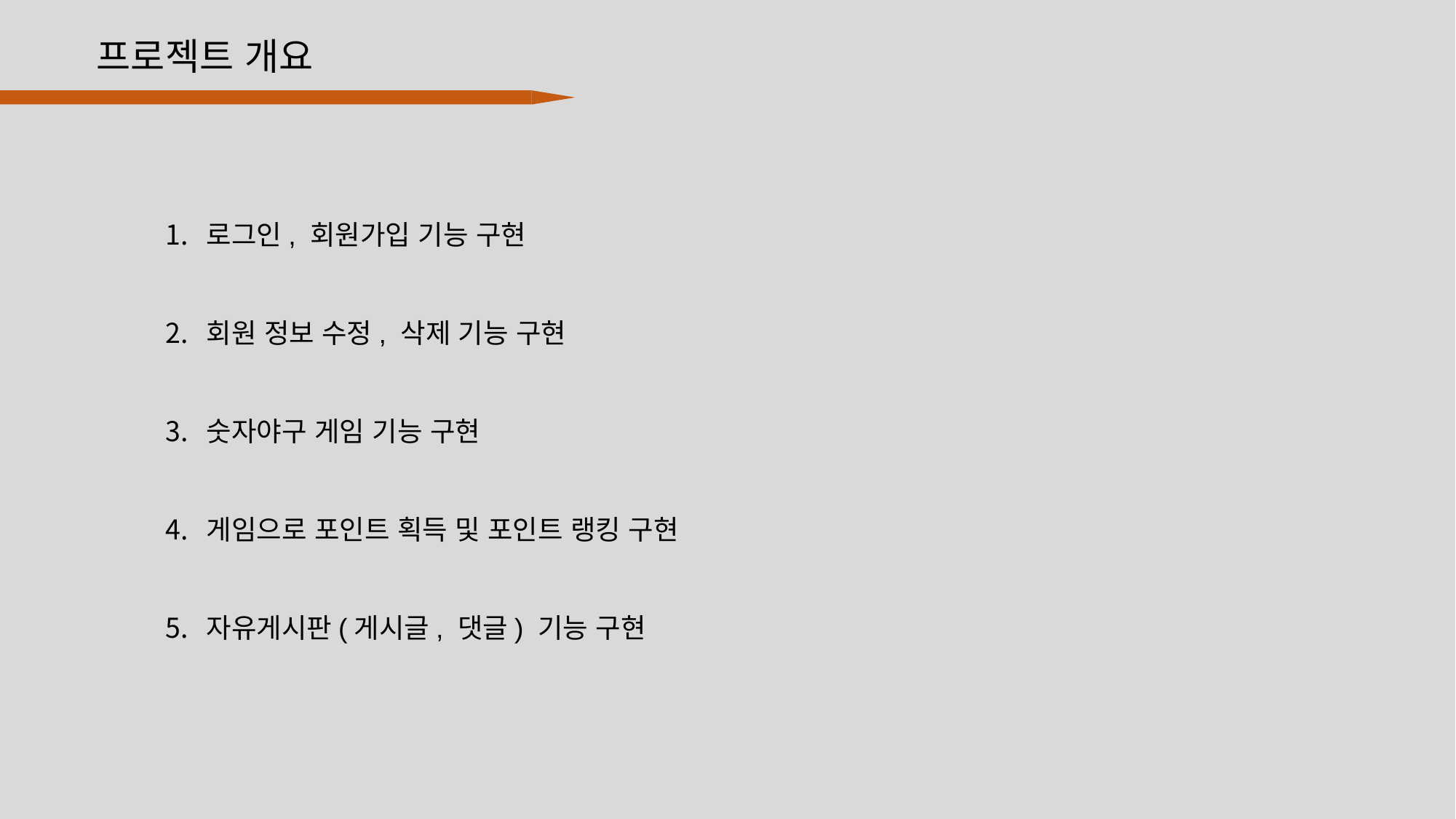

# 프로젝트 개요

로그인, 회원가입 기능 구현
회원 정보 수정, 삭제 기능 구현
숫자야구 게임 기능 구현
게임으로 포인트 획득 및 포인트 랭킹 구현
자유게시판(게시글, 댓글) 기능 구현